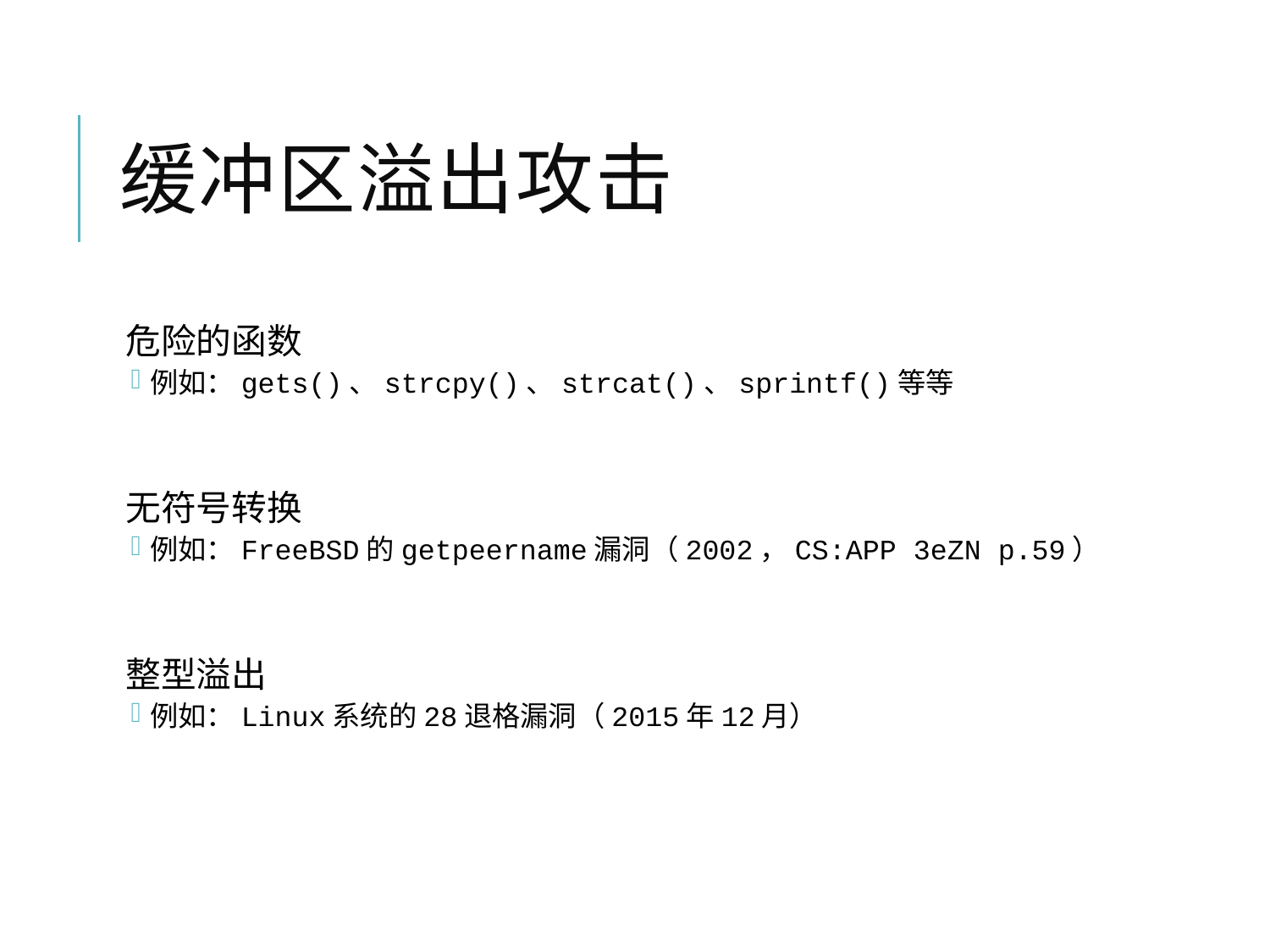

# 缓冲区溢出攻击
危险的函数
例如：gets()、strcpy()、strcat()、sprintf()等等

无符号转换
例如：FreeBSD的getpeername漏洞（2002，CS:APP 3eZN p.59）

整型溢出
例如：Linux系统的28退格漏洞（2015年12月）